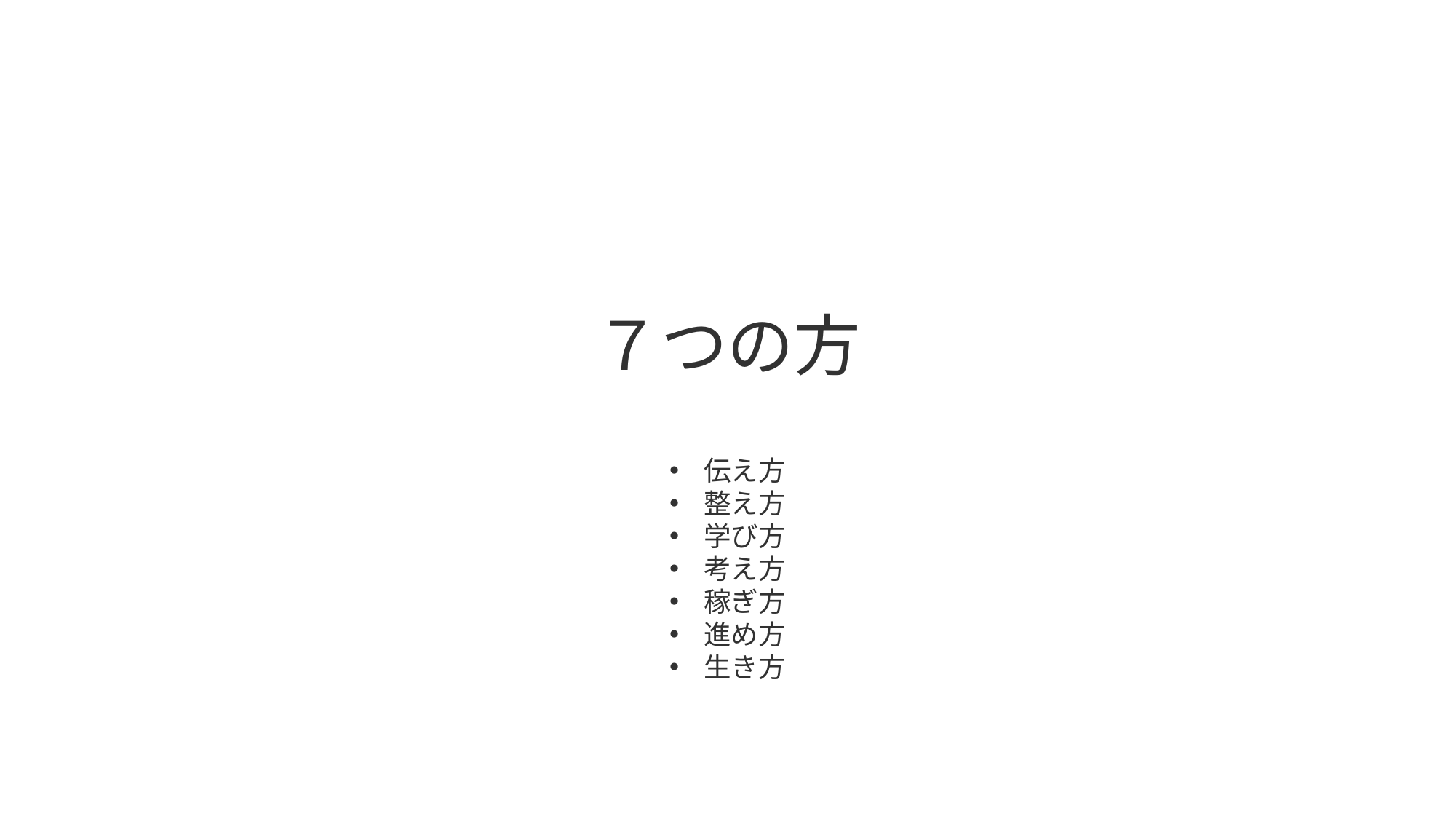

# ７つの方
伝え方
整え方
学び方
考え方
稼ぎ方
進め方
生き方